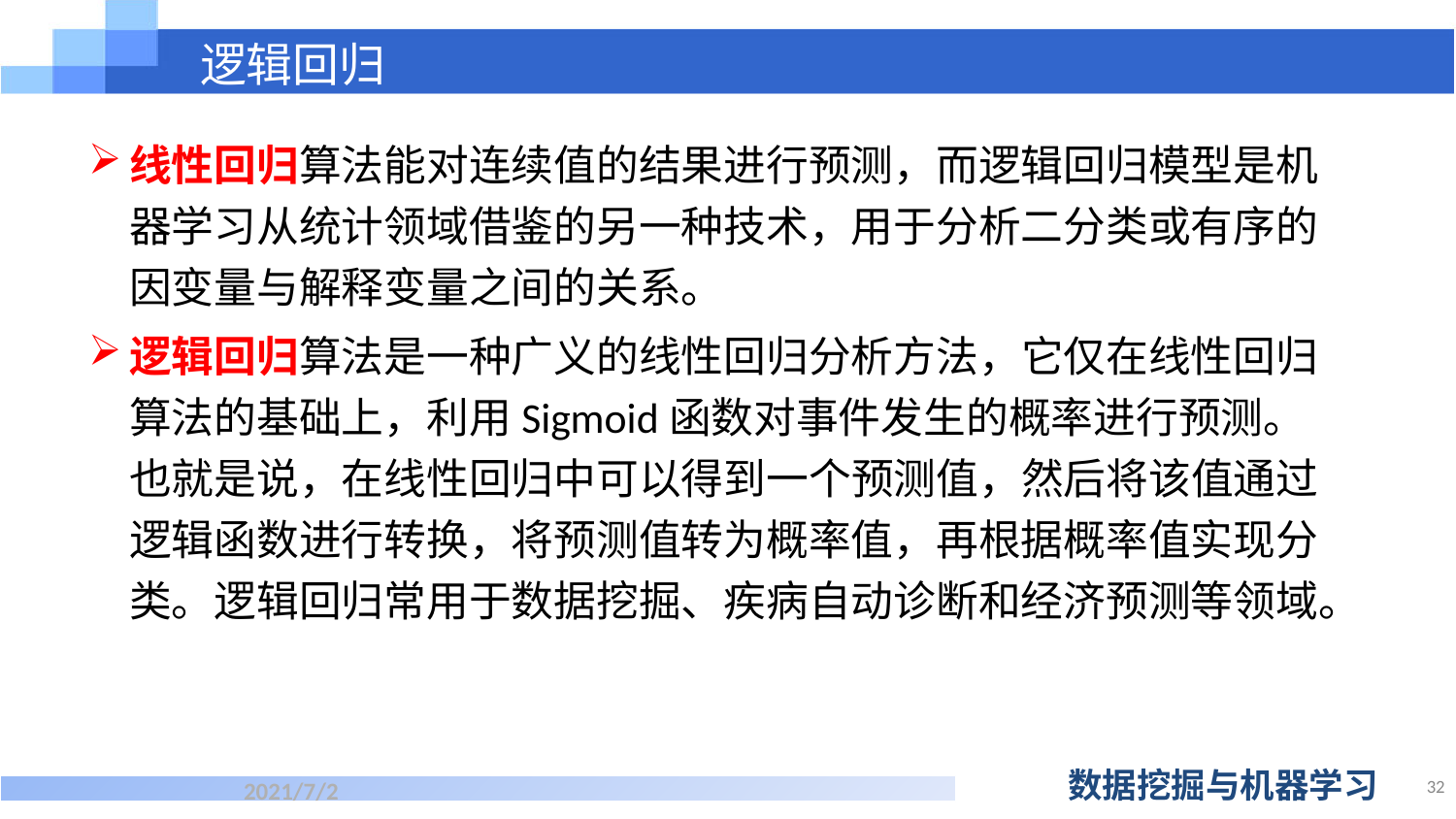

# 逻辑回归
线性回归算法能对连续值的结果进行预测，而逻辑回归模型是机器学习从统计领域借鉴的另一种技术，用于分析二分类或有序的因变量与解释变量之间的关系。
逻辑回归算法是一种广义的线性回归分析方法，它仅在线性回归算法的基础上，利用Sigmoid函数对事件发生的概率进行预测。也就是说，在线性回归中可以得到一个预测值，然后将该值通过逻辑函数进行转换，将预测值转为概率值，再根据概率值实现分类。逻辑回归常用于数据挖掘、疾病自动诊断和经济预测等领域。
32
2021/7/2